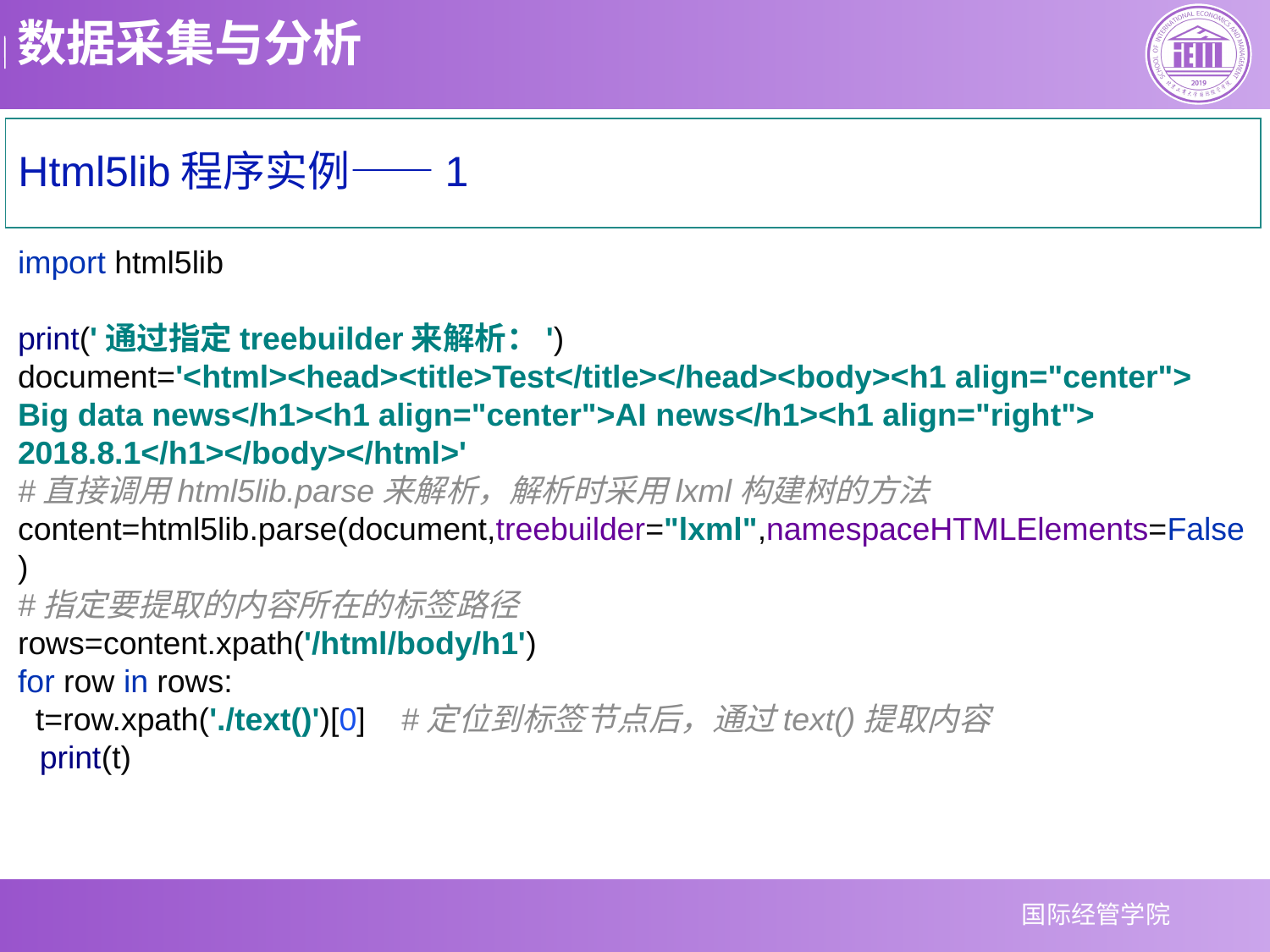

# Html5lib程序实例——1
import html5lib
print('通过指定treebuilder来解析：')
document='<html><head><title>Test</title></head><body><h1 align="center">
Big data news</h1><h1 align="center">AI news</h1><h1 align="right">
2018.8.1</h1></body></html>'
#直接调用html5lib.parse来解析，解析时采用lxml构建树的方法
content=html5lib.parse(document,treebuilder="lxml",namespaceHTMLElements=False)
#指定要提取的内容所在的标签路径
rows=content.xpath('/html/body/h1')
for row in rows:
  t=row.xpath('./text()')[0]    #定位到标签节点后，通过text()提取内容
  print(t)